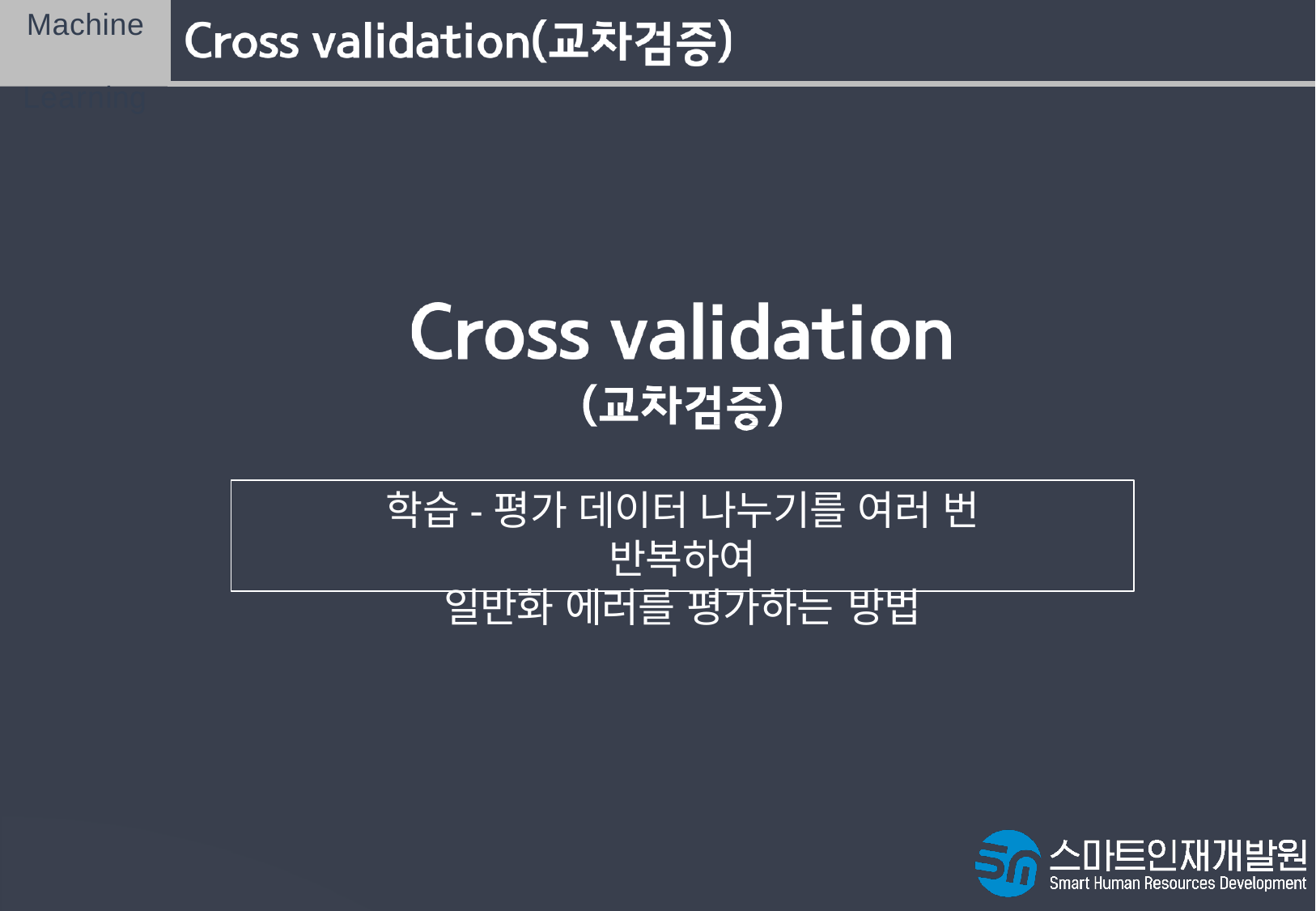

Machine  Learning

# 학습-평가 데이터 나누기를 여러 번 반복하여
일반화 에러를 평가하는 방법